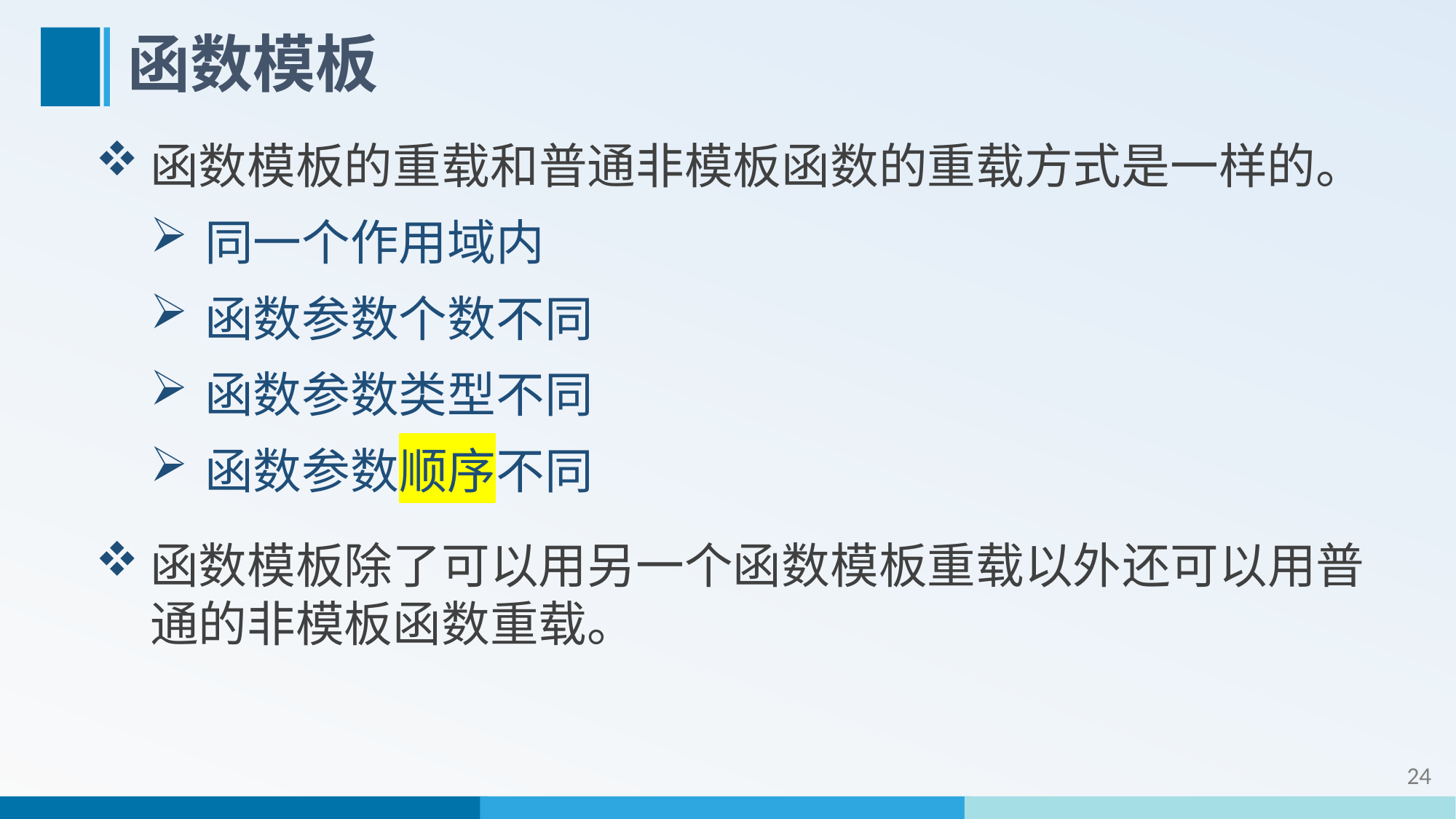

# 函数模板
函数模板的重载和普通非模板函数的重载方式是一样的。
同一个作用域内
函数参数个数不同
函数参数类型不同
函数参数顺序不同
函数模板除了可以用另一个函数模板重载以外还可以用普通的非模板函数重载。